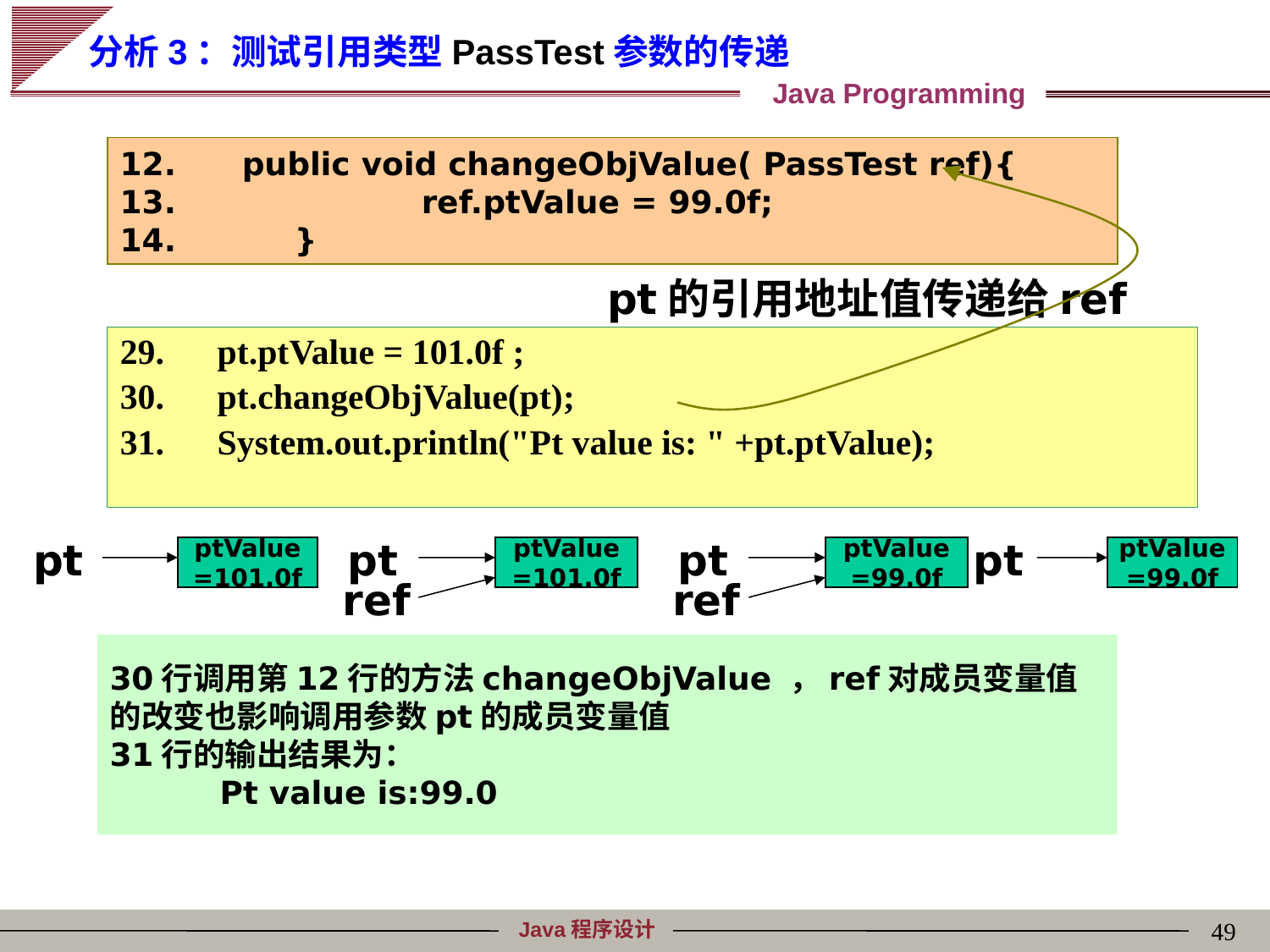

分析3：测试引用类型PassTest参数的传递
      public void changeObjValue( PassTest ref){
		ref.ptValue = 99.0f;
	}

pt的引用地址值传递给ref
  pt.ptValue = 101.0f ;
  pt.changeObjValue(pt);
  System.out.println("Pt value is: " +pt.ptValue);
pt
ptValue
=101.0f

pt
ptValue
=101.0f

    ref

pt
ptValue
=99.0f

    ref

pt
ptValue
=99.0f

30行调用第12行的方法changeObjValue ，ref对成员变量值
的改变也影响调用参数pt的成员变量值
31行的输出结果为：
          Pt value is:99.0